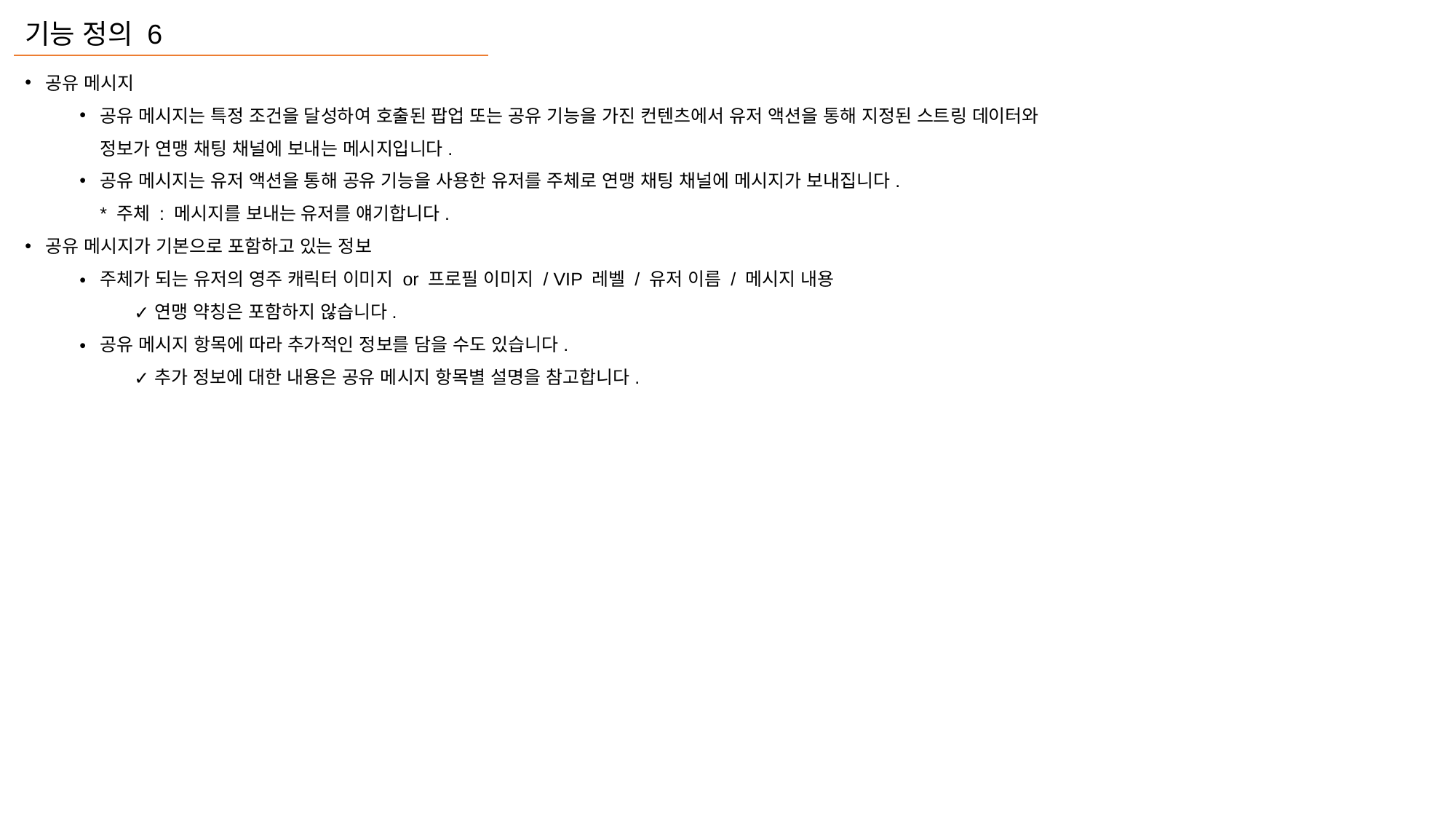

기능 정의 6
공유 메시지
공유 메시지는 특정 조건을 달성하여 호출된 팝업 또는 공유 기능을 가진 컨텐츠에서 유저 액션을 통해 지정된 스트링 데이터와
정보가 연맹 채팅 채널에 보내는 메시지입니다.
공유 메시지는 유저 액션을 통해 공유 기능을 사용한 유저를 주체로 연맹 채팅 채널에 메시지가 보내집니다.
* 주체 : 메시지를 보내는 유저를 얘기합니다.
공유 메시지가 기본으로 포함하고 있는 정보
주체가 되는 유저의 영주 캐릭터 이미지 or 프로필 이미지 / VIP 레벨 / 유저 이름 / 메시지 내용
연맹 약칭은 포함하지 않습니다.
공유 메시지 항목에 따라 추가적인 정보를 담을 수도 있습니다.
추가 정보에 대한 내용은 공유 메시지 항목별 설명을 참고합니다.